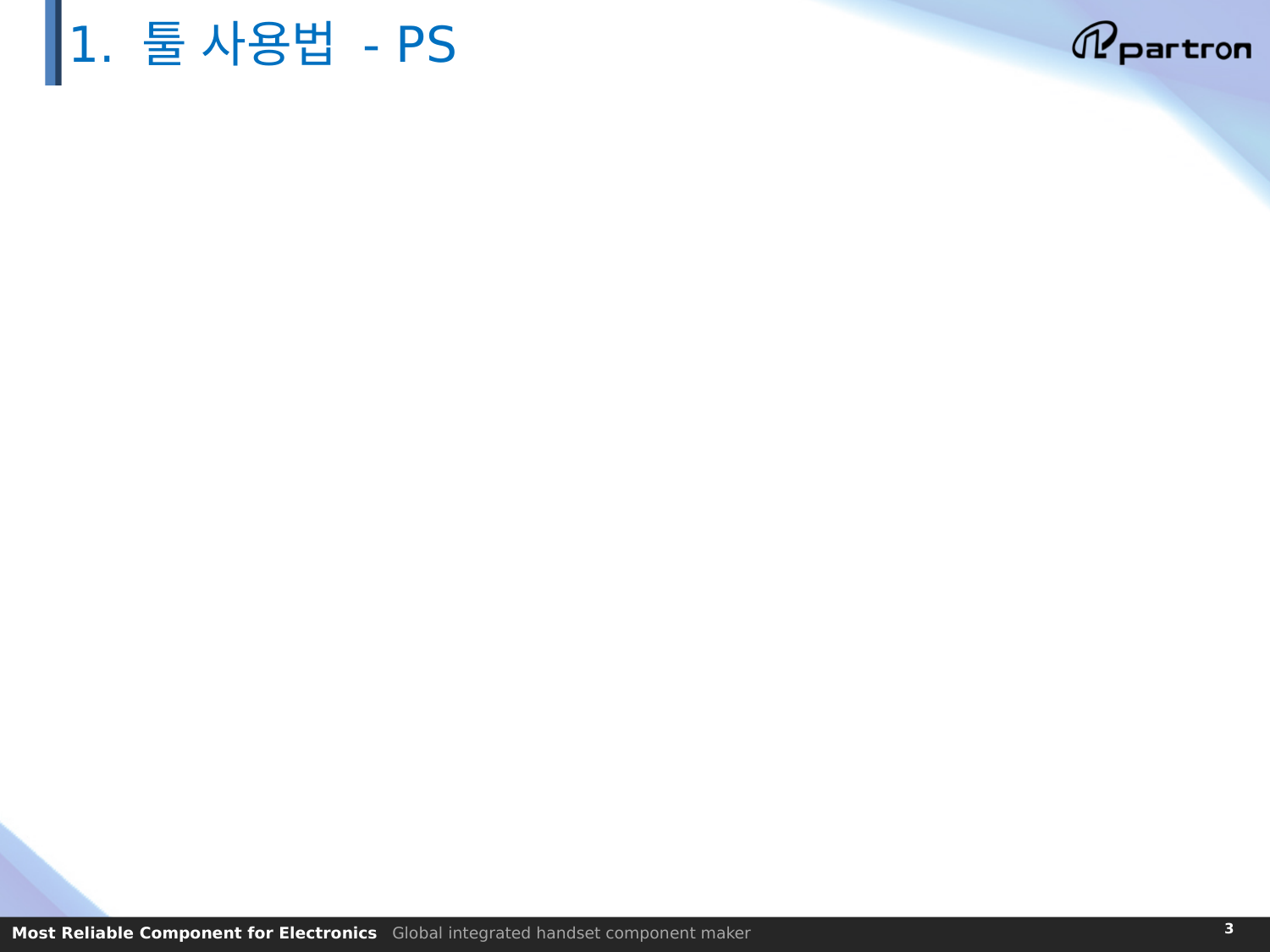

# 1. 툴 사용법 - PS
3